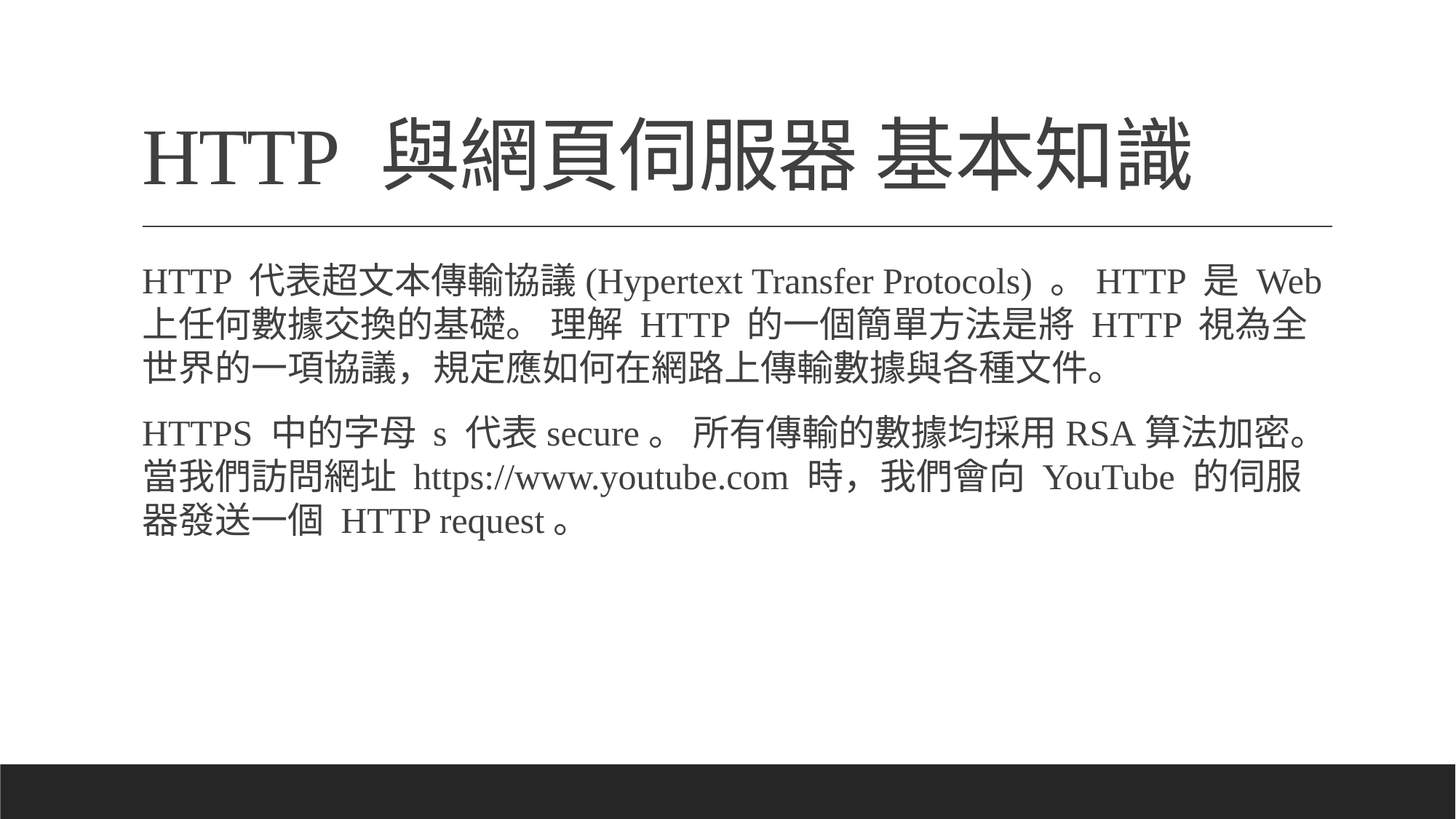

# HTTP 與網頁伺服器 基本知識
HTTP 代表超文本傳輸協議(Hypertext Transfer Protocols) 。HTTP 是 Web 上任何數據交換的基礎。 理解 HTTP 的一個簡單方法是將 HTTP 視為全世界的一項協議，規定應如何在網路上傳輸數據與各種文件。
HTTPS 中的字母 s 代表secure。 所有傳輸的數據均採用RSA算法加密。當我們訪問網址 https://www.youtube.com 時，我們會向 YouTube 的伺服器發送一個 HTTP request。